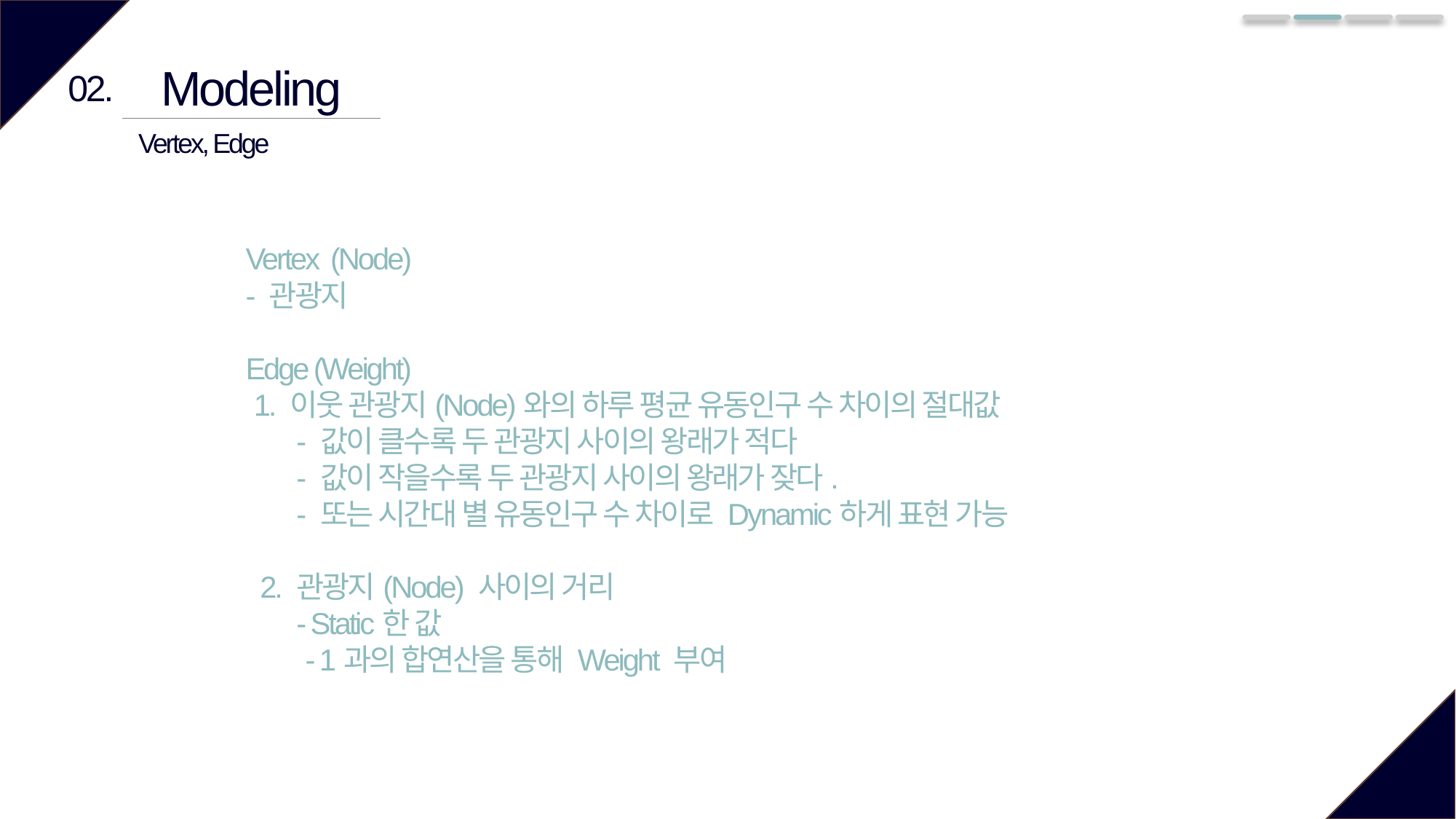

Modeling
02.
Vertex, Edge
Vertex  (Node)
- 관광지

Edge (Weight)
 1. 이웃 관광지(Node)와의 하루 평균 유동인구 수 차이의 절대값
        - 값이 클수록 두 관광지 사이의 왕래가 적다
        - 값이 작을수록 두 관광지 사이의 왕래가 잦다.
        - 또는 시간대 별 유동인구 수 차이로 Dynamic하게 표현 가능

  2. 관광지(Node) 사이의 거리
        - Static한 값
        - 1과의 합연산을 통해 Weight 부여